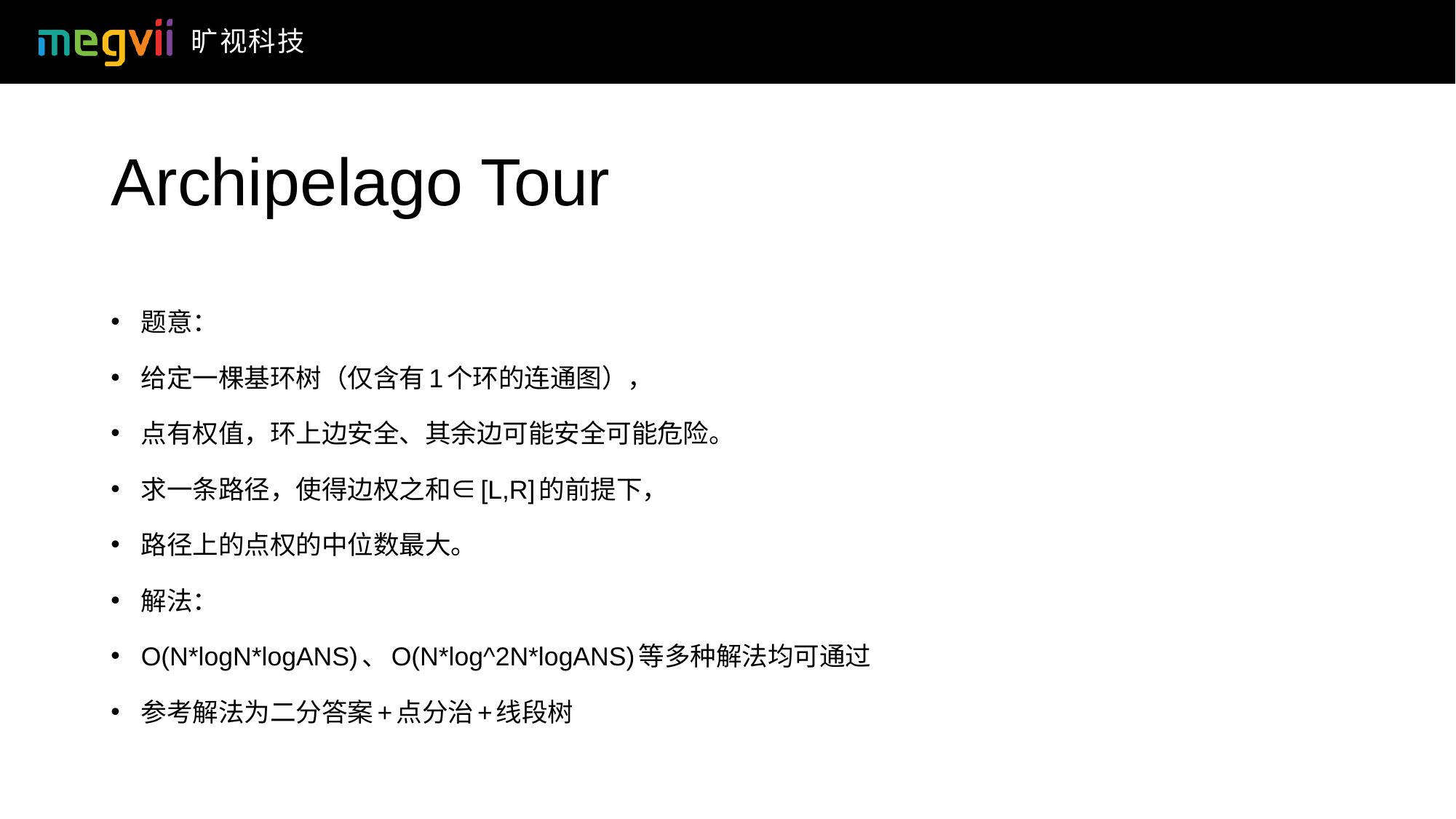

# Archipelago Tour
题意：
给定一棵基环树（仅含有1个环的连通图），
点有权值，环上边安全、其余边可能安全可能危险。
求一条路径，使得边权之和∈[L,R]的前提下，
路径上的点权的中位数最大。
解法：
O(N*logN*logANS)、O(N*log^2N*logANS)等多种解法均可通过
参考解法为二分答案+点分治+线段树